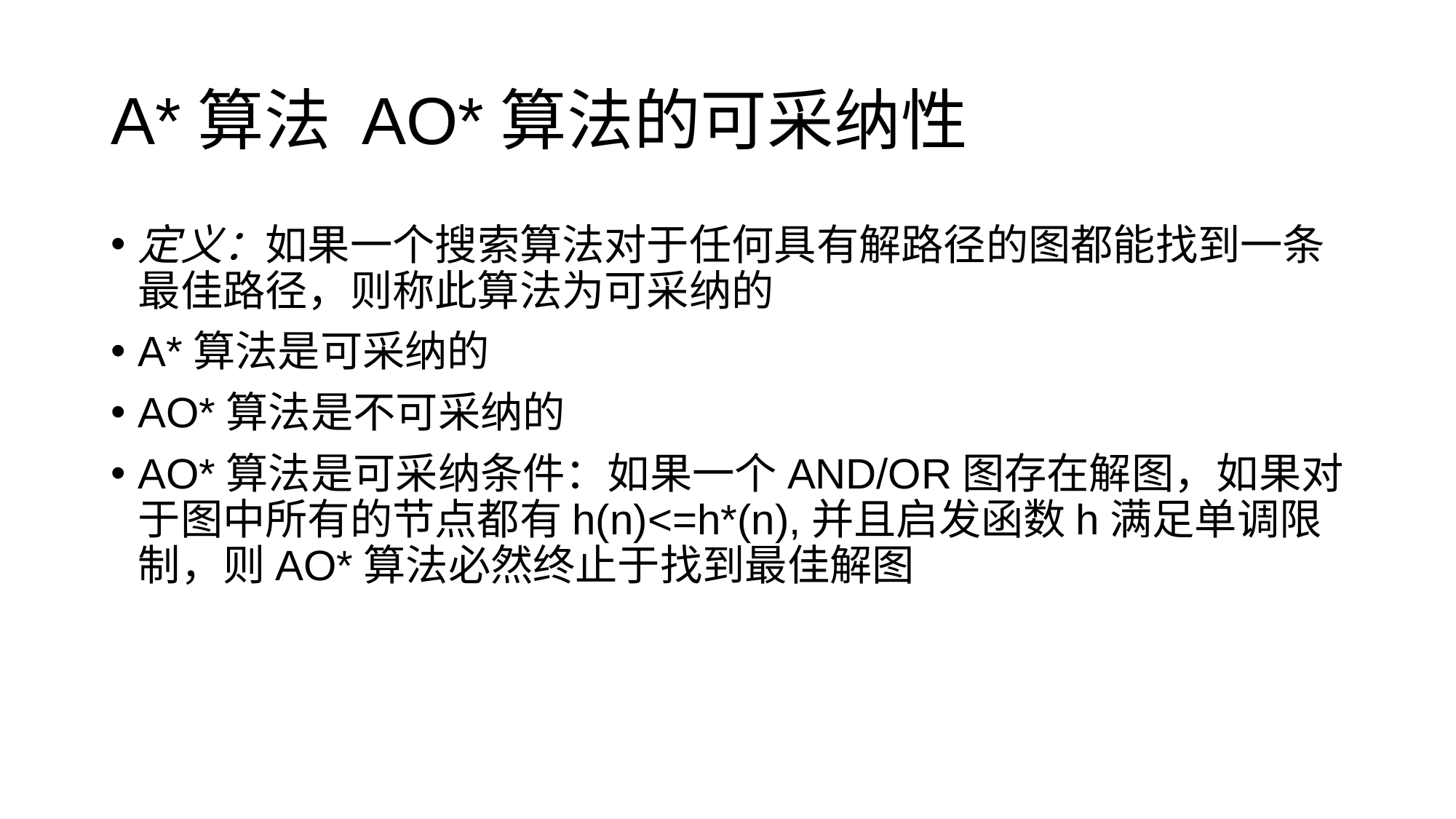

# A*算法 AO*算法的可采纳性
定义：如果一个搜索算法对于任何具有解路径的图都能找到一条最佳路径，则称此算法为可采纳的
A*算法是可采纳的
AO*算法是不可采纳的
AO*算法是可采纳条件：如果一个AND/OR图存在解图，如果对于图中所有的节点都有h(n)<=h*(n),并且启发函数h满足单调限制，则AO*算法必然终止于找到最佳解图